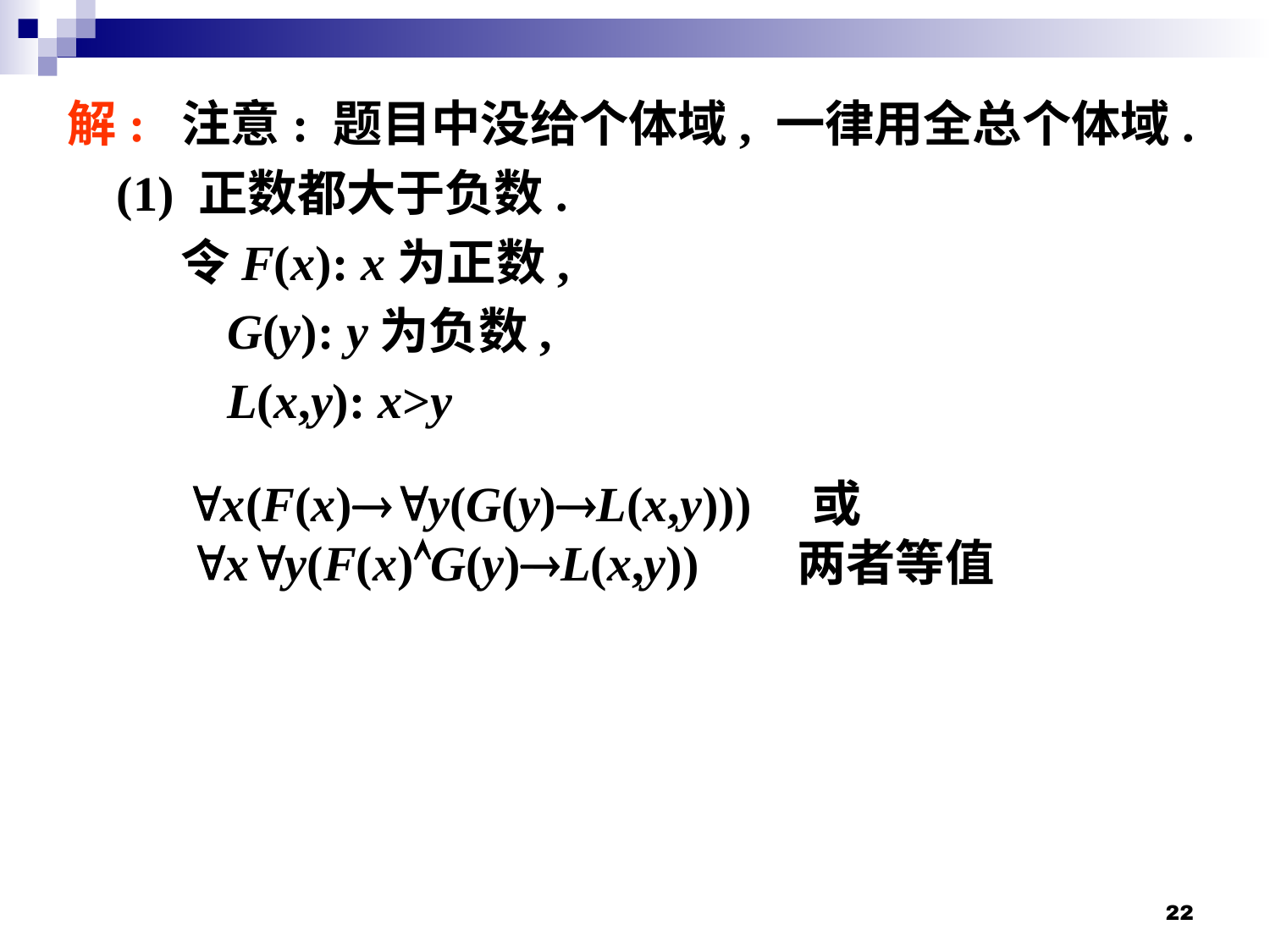

解:  注意: 题目中没给个体域, 一律用全总个体域.
    (1) 正数都大于负数.
         令F(x): x为正数,
             G(y): y为负数,
             L(x,y): x>y
 ∀x(F(x)→∀y(G(y)→L(x,y)))    或
 ∀x∀y(F(x)∧G(y)→L(x,y))       两者等值
22